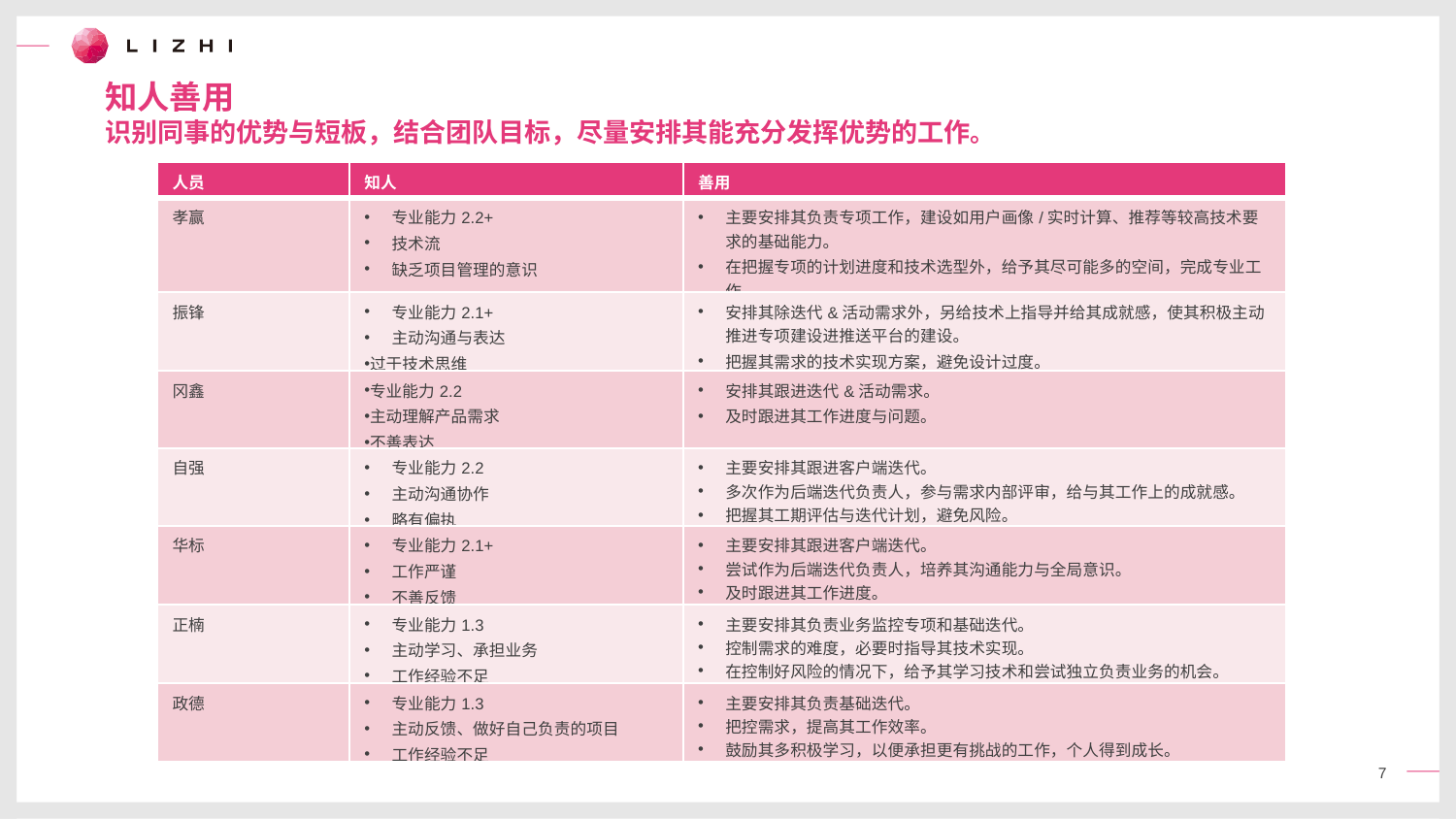

知人善用
识别同事的优势与短板，结合团队目标，尽量安排其能充分发挥优势的工作。
| 人员 | 知人 | 善用 |
| --- | --- | --- |
| 孝赢 | 专业能力2.2+ 技术流 缺乏项目管理的意识 | 主要安排其负责专项工作，建设如用户画像/实时计算、推荐等较高技术要求的基础能力。 在把握专项的计划进度和技术选型外，给予其尽可能多的空间，完成专业工作。 |
| 振锋 | 专业能力2.1+ 主动沟通与表达 过于技术思维 | 安排其除迭代&活动需求外，另给技术上指导并给其成就感，使其积极主动推进专项建设进推送平台的建设。 把握其需求的技术实现方案，避免设计过度。 |
| 冈鑫 | 专业能力2.2 主动理解产品需求 不善表达 | 安排其跟进迭代&活动需求。 及时跟进其工作进度与问题。 |
| 自强 | 专业能力2.2 主动沟通协作 略有偏执 | 主要安排其跟进客户端迭代。 多次作为后端迭代负责人，参与需求内部评审，给与其工作上的成就感。 把握其工期评估与迭代计划，避免风险。 |
| 华标 | 专业能力2.1+ 工作严谨 不善反馈 | 主要安排其跟进客户端迭代。 尝试作为后端迭代负责人，培养其沟通能力与全局意识。 及时跟进其工作进度。 |
| 正楠 | 专业能力1.3 主动学习、承担业务 工作经验不足 | 主要安排其负责业务监控专项和基础迭代。 控制需求的难度，必要时指导其技术实现。 在控制好风险的情况下，给予其学习技术和尝试独立负责业务的机会。 |
| 政德 | 专业能力1.3 主动反馈、做好自己负责的项目 工作经验不足 | 主要安排其负责基础迭代。 把控需求，提高其工作效率。 鼓励其多积极学习，以便承担更有挑战的工作，个人得到成长。 |
7